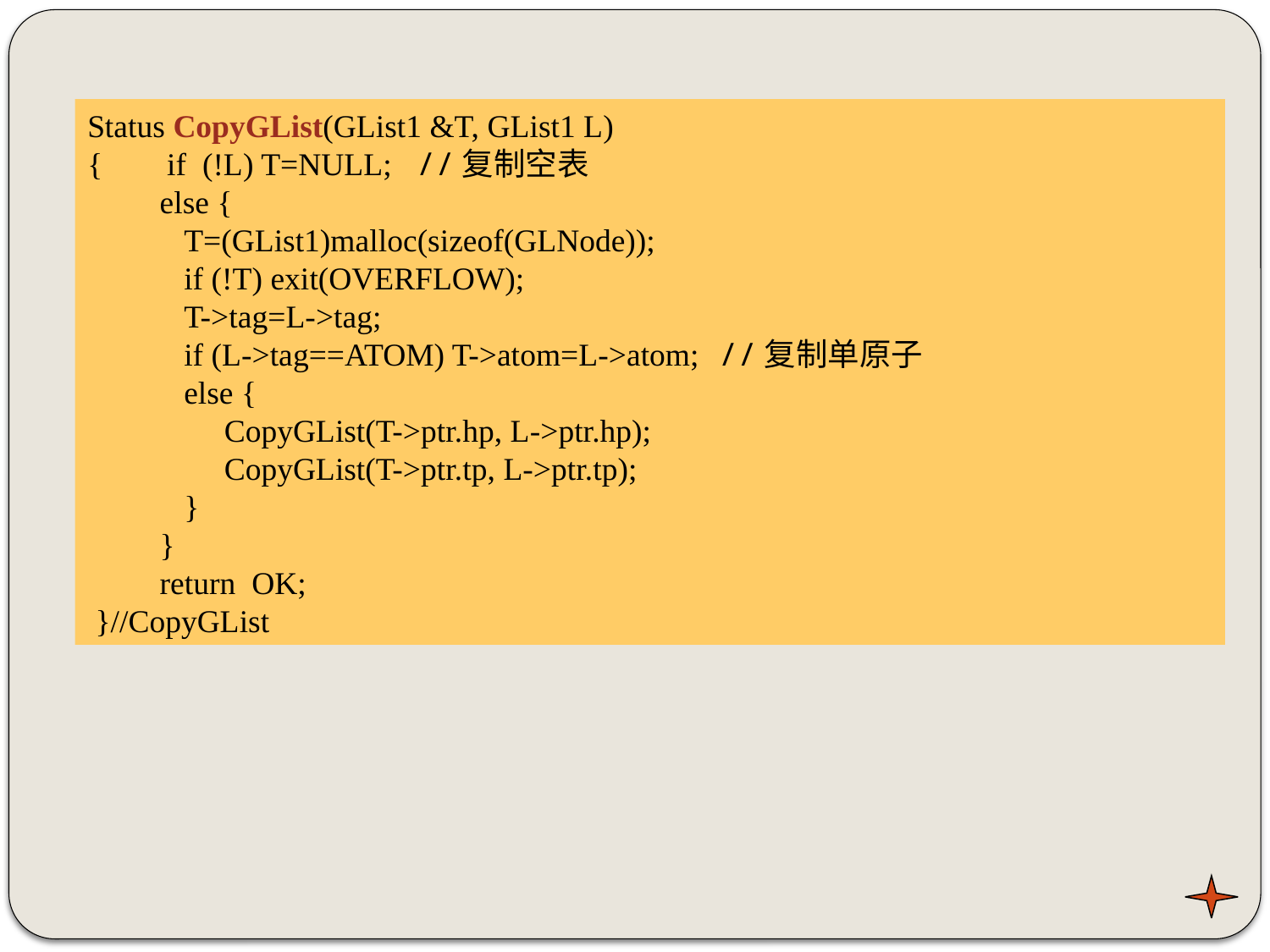

Status CopyGList(GList1 &T, GList1 L)
{        if  (!L) T=NULL;   //复制空表
         else {
            T=(GList1)malloc(sizeof(GLNode));
            if (!T) exit(OVERFLOW);
            T->tag=L->tag;
            if (L->tag==ATOM) T->atom=L->atom; //复制单原子
            else {
                 CopyGList(T->ptr.hp, L->ptr.hp);
                 CopyGList(T->ptr.tp, L->ptr.tp);
            }
         }
         return  OK;
 }//CopyGList